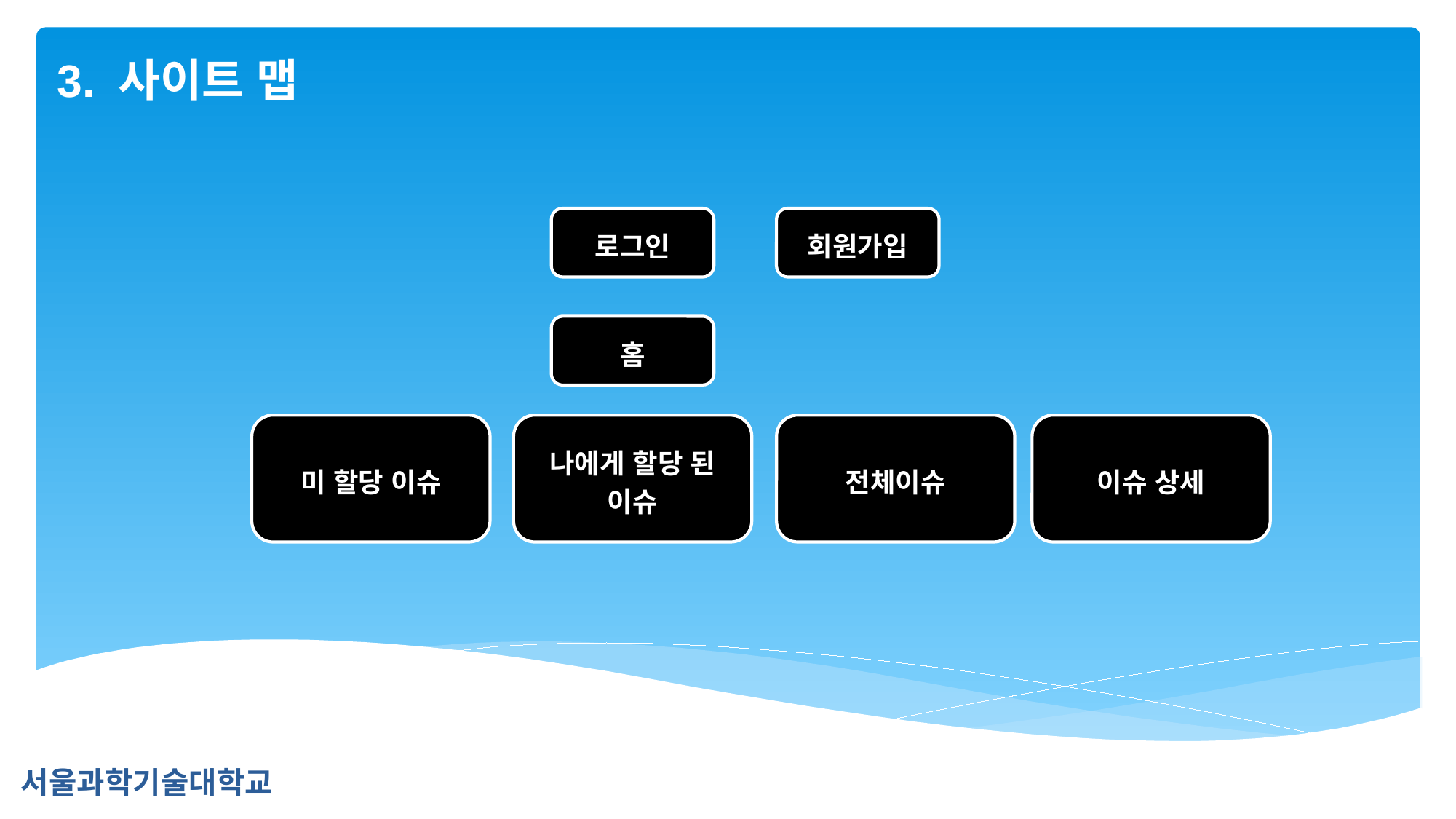

3. 사이트 맵
회원가입
로그인
홈
이슈 상세
미 할당 이슈
나에게 할당 된
이슈
전체이슈
서울과학기술대학교